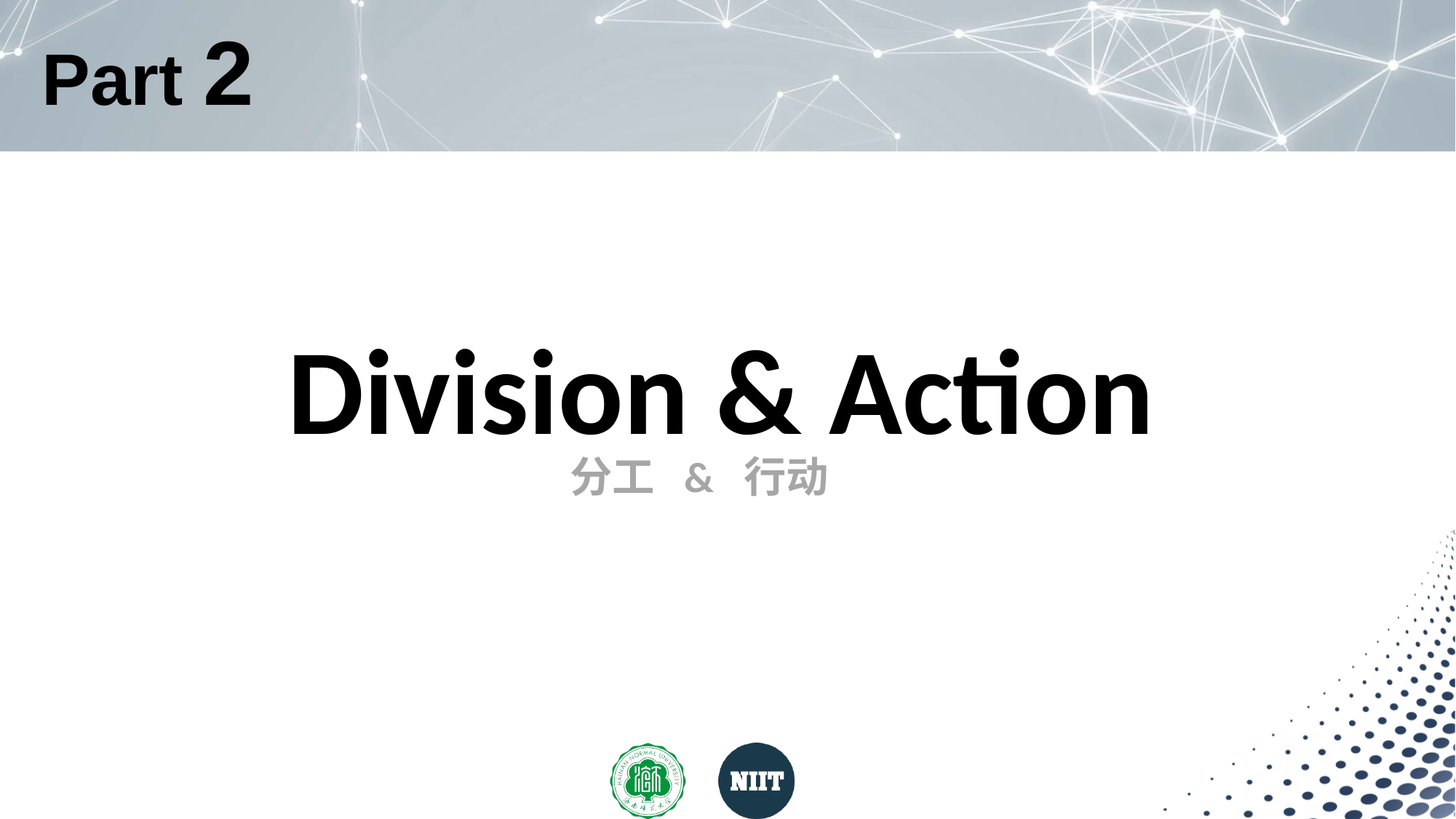

# Part 2
Division & Action
分工  &  行动